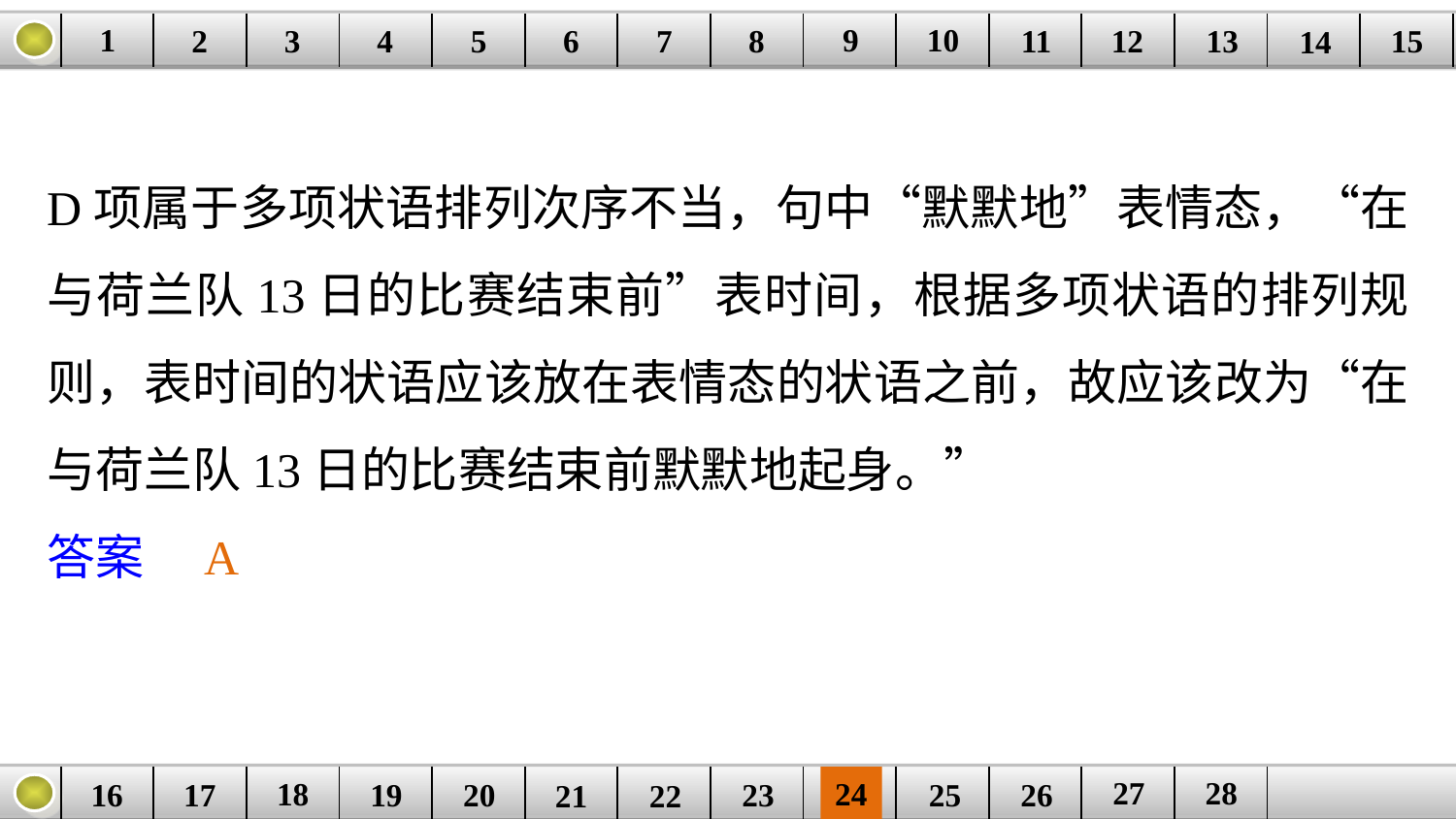

9
10
1
3
4
5
6
8
11
2
12
15
|  |  |  |  |  |  |  |  |  |  |  |  |  |  |  |
| --- | --- | --- | --- | --- | --- | --- | --- | --- | --- | --- | --- | --- | --- | --- |
7
13
14

D项属于多项状语排列次序不当，句中“默默地”表情态，“在与荷兰队13日的比赛结束前”表时间，根据多项状语的排列规则，表时间的状语应该放在表情态的状语之前，故应该改为“在与荷兰队13日的比赛结束前默默地起身。”
答案　A

27
28
18
24
16
25
26
|  |  |  |  |  |  |  |  |  |  |  |  |  |
| --- | --- | --- | --- | --- | --- | --- | --- | --- | --- | --- | --- | --- |
23
17
19
20
21
22